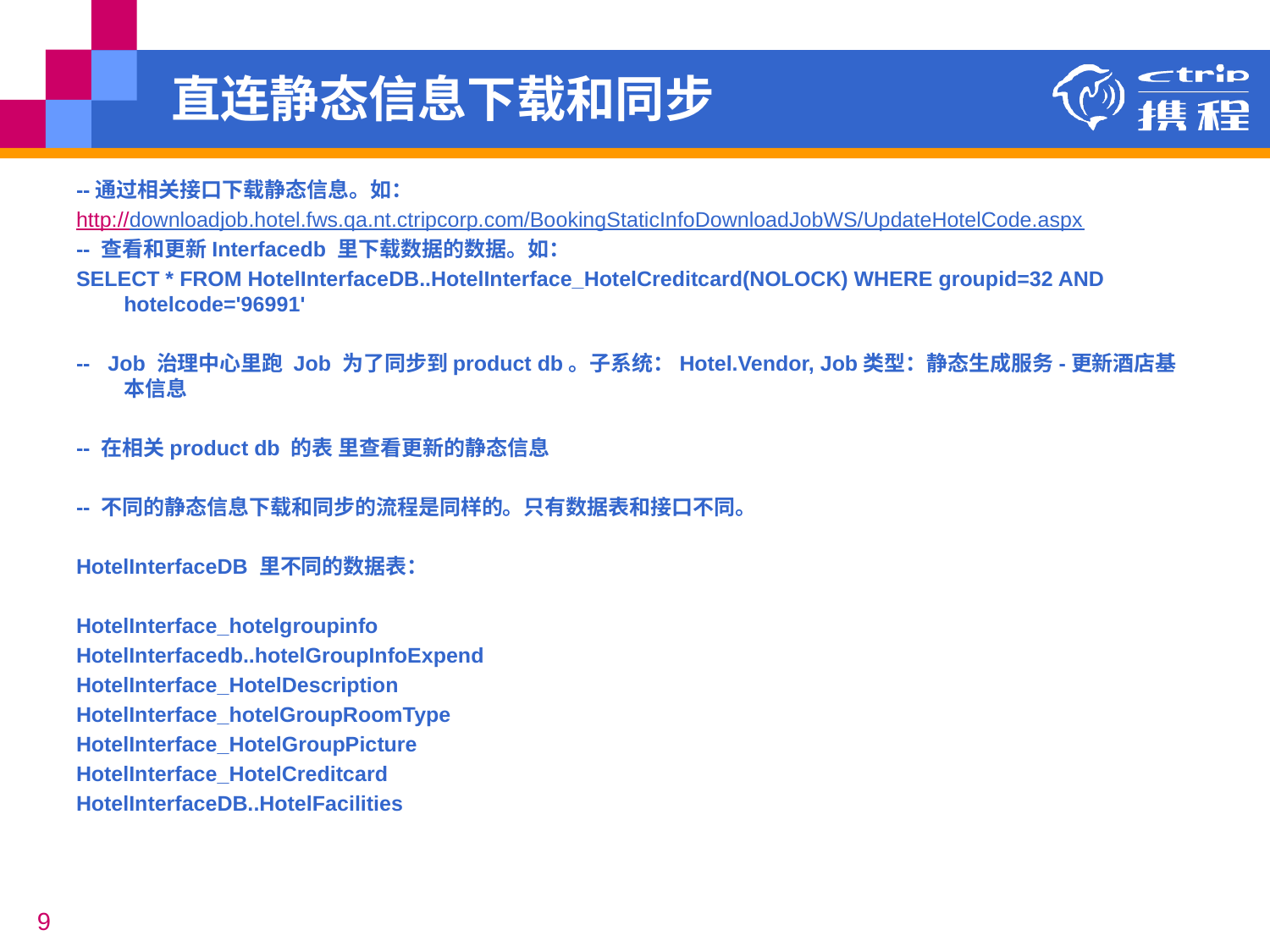

# 直连静态信息下载和同步
--通过相关接口下载静态信息。如：
http://downloadjob.hotel.fws.qa.nt.ctripcorp.com/BookingStaticInfoDownloadJobWS/UpdateHotelCode.aspx
-- 查看和更新Interfacedb 里下载数据的数据。如：
SELECT * FROM HotelInterfaceDB..HotelInterface_HotelCreditcard(NOLOCK) WHERE groupid=32 AND hotelcode='96991'

--   Job 治理中心里跑 Job 为了同步到product db。子系统：Hotel.Vendor, Job类型：静态生成服务-更新酒店基本信息

-- 在相关product db 的表 里查看更新的静态信息

-- 不同的静态信息下载和同步的流程是同样的。只有数据表和接口不同。

HotelInterfaceDB 里不同的数据表：

HotelInterface_hotelgroupinfo
HotelInterfacedb..hotelGroupInfoExpend
HotelInterface_HotelDescription
HotelInterface_hotelGroupRoomType
HotelInterface_HotelGroupPicture
HotelInterface_HotelCreditcard
HotelInterfaceDB..HotelFacilities

9